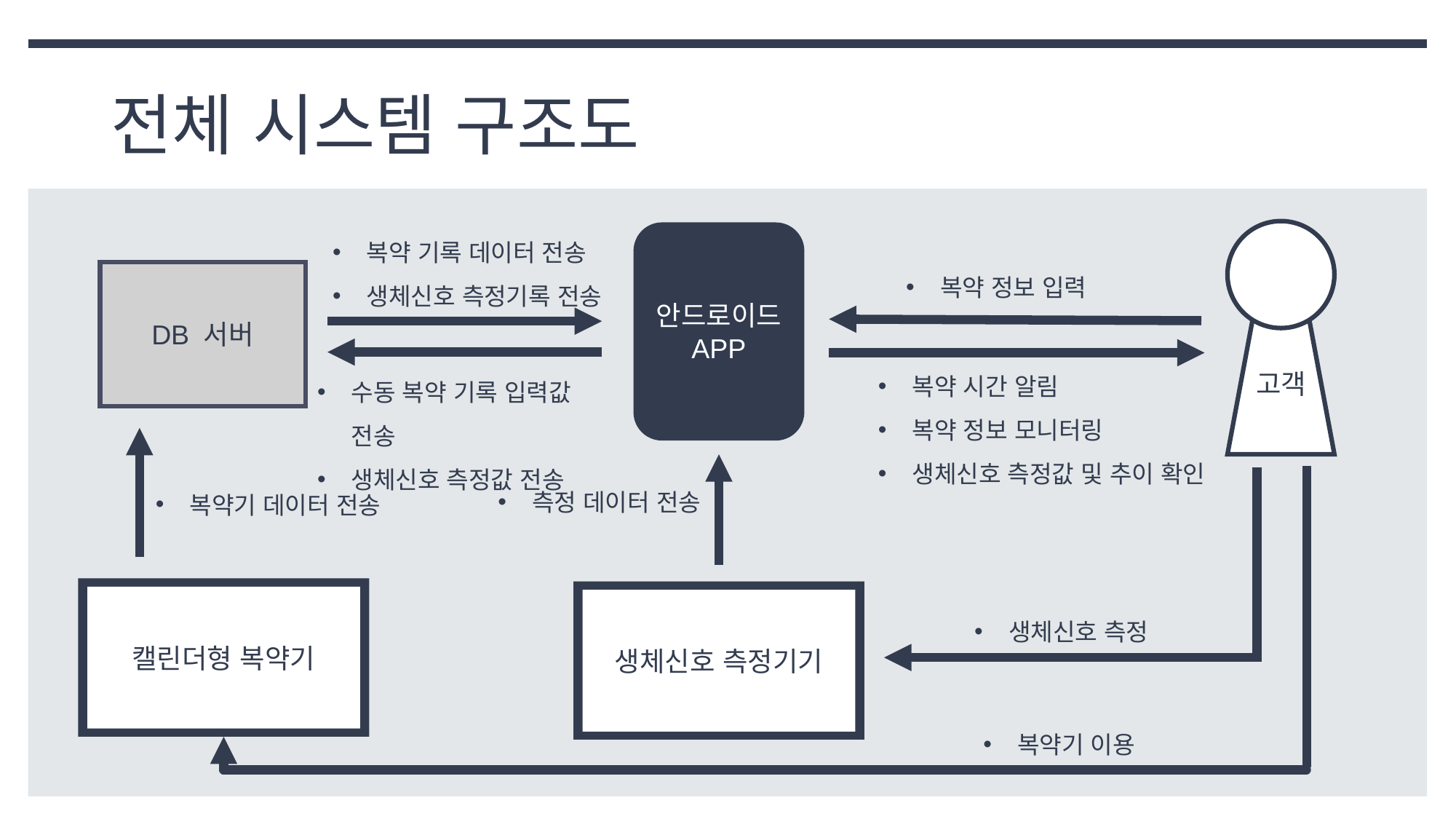

# 전체 시스템 구조도

복약 기록 데이터 전송
생체신호 측정기록 전송

고객
안드로이드
APP
복약 정보 입력
DB 서버
수동 복약 기록 입력값 전송
생체신호 측정값 전송
복약 시간 알림
복약 정보 모니터링
생체신호 측정값 및 추이 확인

복약기 데이터 전송
측정 데이터 전송

캘린더형 복약기

생체신호 측정기기
생체신호 측정
복약기 이용